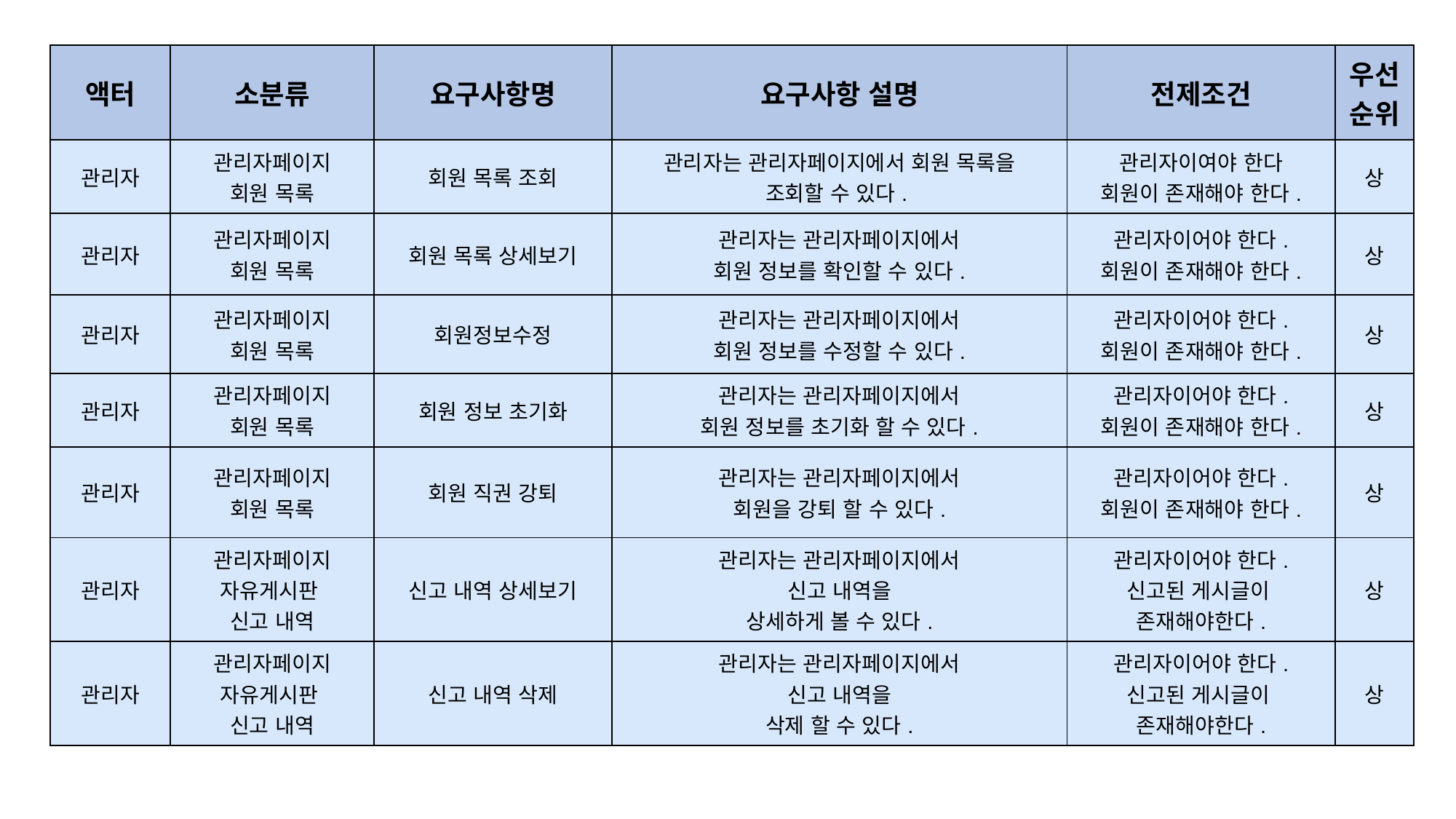

| 액터 | 소분류 | 요구사항명 | 요구사항 설명 | 전제조건 | 우선순위 |
| --- | --- | --- | --- | --- | --- |
| 관리자 | 관리자페이지 회원 목록 | 회원 목록 조회 | 관리자는 관리자페이지에서 회원 목록을 조회할 수 있다. | 관리자이여야 한다 회원이 존재해야 한다. | 상 |
| 관리자 | 관리자페이지 회원 목록 | 회원 목록 상세보기 | 관리자는 관리자페이지에서 회원 정보를 확인할 수 있다. | 관리자이어야 한다. 회원이 존재해야 한다. | 상 |
| 관리자 | 관리자페이지 회원 목록 | 회원정보수정 | 관리자는 관리자페이지에서 회원 정보를 수정할 수 있다. | 관리자이어야 한다. 회원이 존재해야 한다. | 상 |
| 관리자 | 관리자페이지 회원 목록 | 회원 정보 초기화 | 관리자는 관리자페이지에서 회원 정보를 초기화 할 수 있다. | 관리자이어야 한다. 회원이 존재해야 한다. | 상 |
| 관리자 | 관리자페이지 회원 목록 | 회원 직권 강퇴 | 관리자는 관리자페이지에서 회원을 강퇴 할 수 있다. | 관리자이어야 한다. 회원이 존재해야 한다. | 상 |
| 관리자 | 관리자페이지 자유게시판 신고 내역 | 신고 내역 상세보기 | 관리자는 관리자페이지에서 신고 내역을 상세하게 볼 수 있다. | 관리자이어야 한다. 신고된 게시글이 존재해야한다. | 상 |
| 관리자 | 관리자페이지 자유게시판 신고 내역 | 신고 내역 삭제 | 관리자는 관리자페이지에서 신고 내역을 삭제 할 수 있다. | 관리자이어야 한다. 신고된 게시글이 존재해야한다. | 상 |